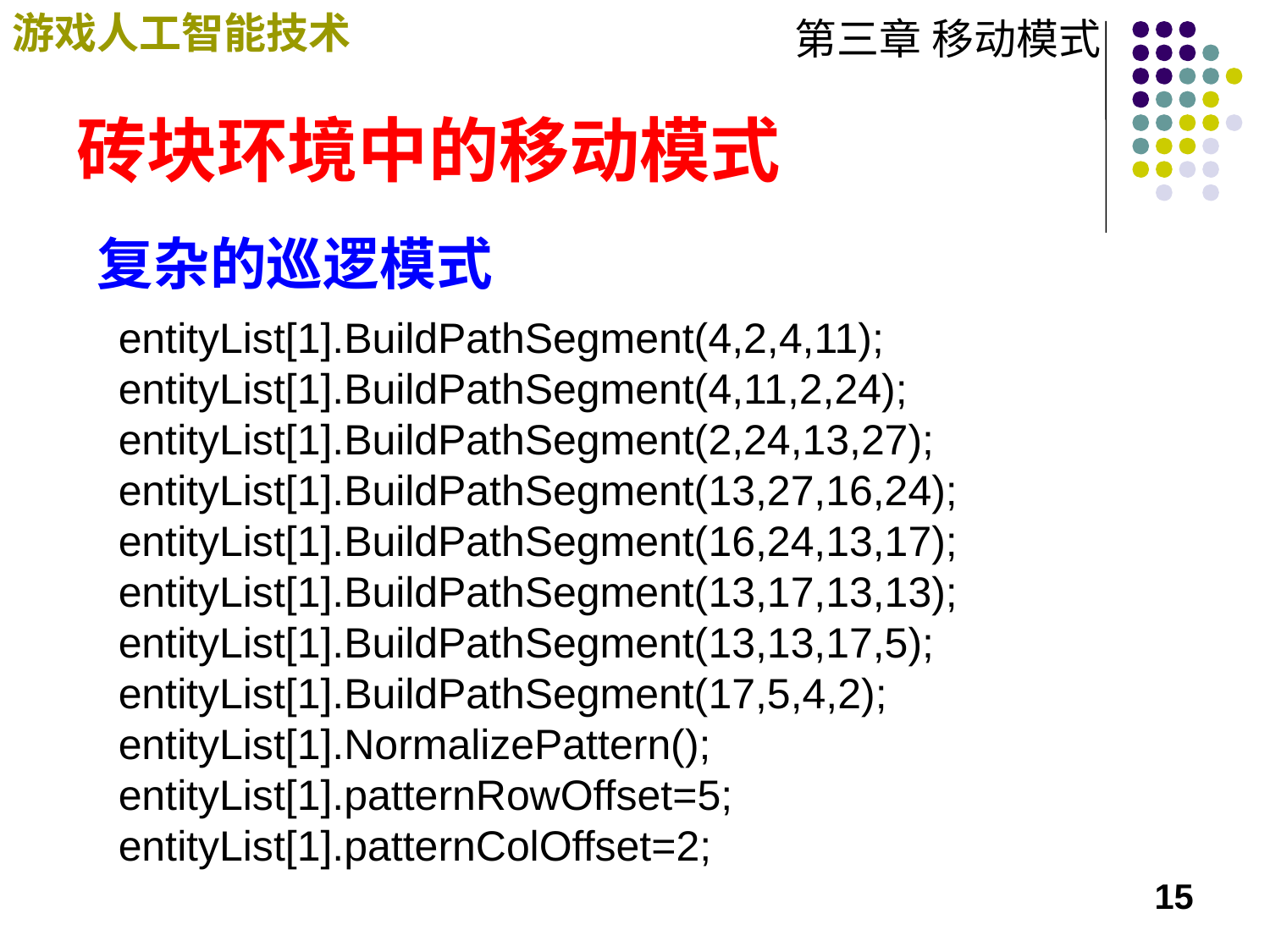

# 砖块环境中的移动模式
复杂的巡逻模式
entityList[1].BuildPathSegment(4,2,4,11);
entityList[1].BuildPathSegment(4,11,2,24);
entityList[1].BuildPathSegment(2,24,13,27);
entityList[1].BuildPathSegment(13,27,16,24);
entityList[1].BuildPathSegment(16,24,13,17);
entityList[1].BuildPathSegment(13,17,13,13);
entityList[1].BuildPathSegment(13,13,17,5);
entityList[1].BuildPathSegment(17,5,4,2);
entityList[1].NormalizePattern();
entityList[1].patternRowOffset=5;
entityList[1].patternColOffset=2;
15